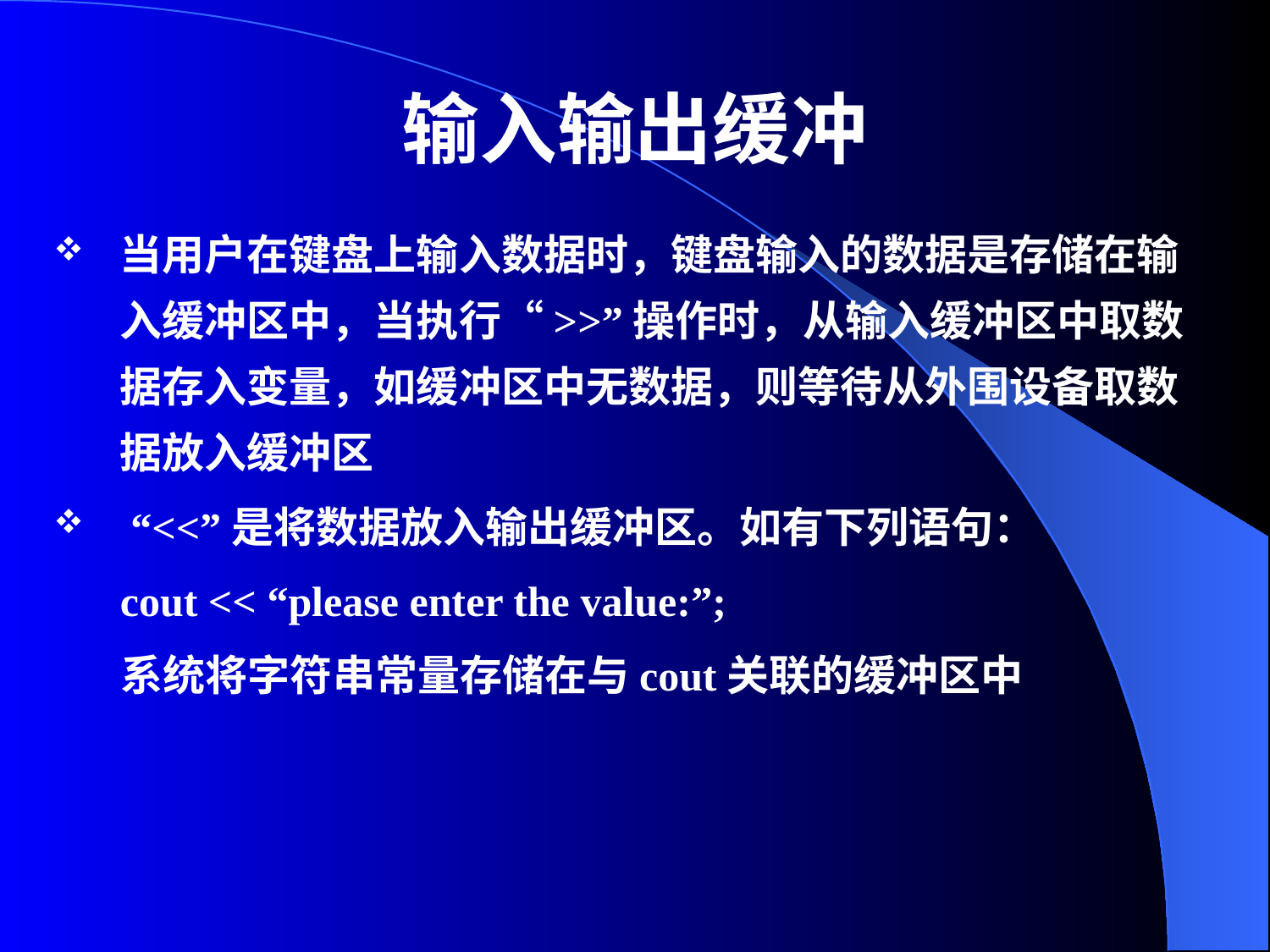

# 输入输出缓冲
当用户在键盘上输入数据时，键盘输入的数据是存储在输入缓冲区中，当执行“>>”操作时，从输入缓冲区中取数据存入变量，如缓冲区中无数据，则等待从外围设备取数据放入缓冲区
 “<<”是将数据放入输出缓冲区。如有下列语句：
	cout << “please enter the value:”;
      系统将字符串常量存储在与cout关联的缓冲区中